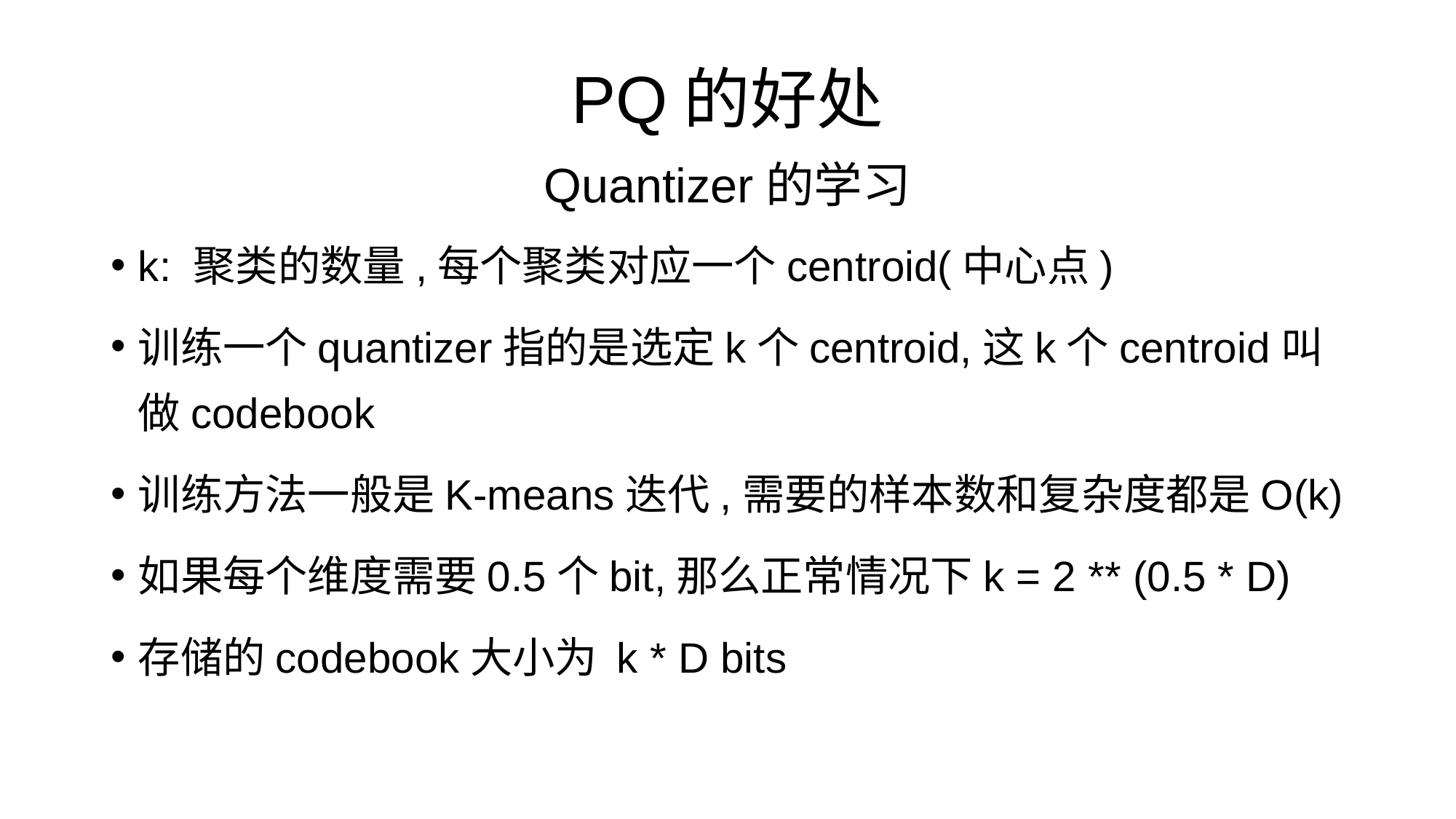

# PQ的好处
Quantizer的学习
k: 聚类的数量,每个聚类对应一个centroid(中心点)
训练一个quantizer指的是选定k个centroid,这k个centroid叫做codebook
训练方法一般是K-means迭代,需要的样本数和复杂度都是O(k)
如果每个维度需要0.5个bit,那么正常情况下k = 2 ** (0.5 * D)
存储的codebook大小为 k * D bits